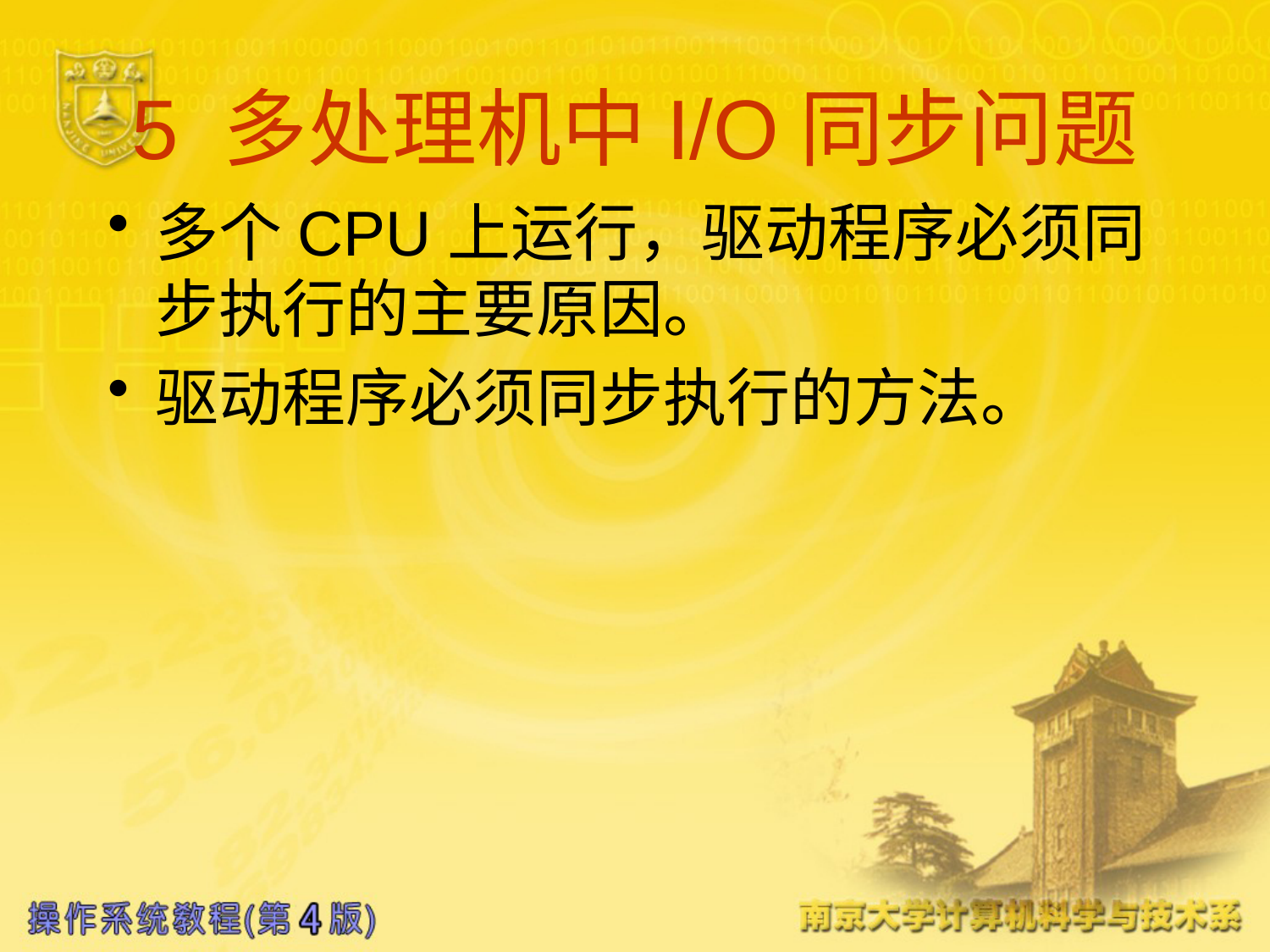

# 5 多处理机中I/O同步问题
多个CPU上运行，驱动程序必须同步执行的主要原因。
驱动程序必须同步执行的方法。